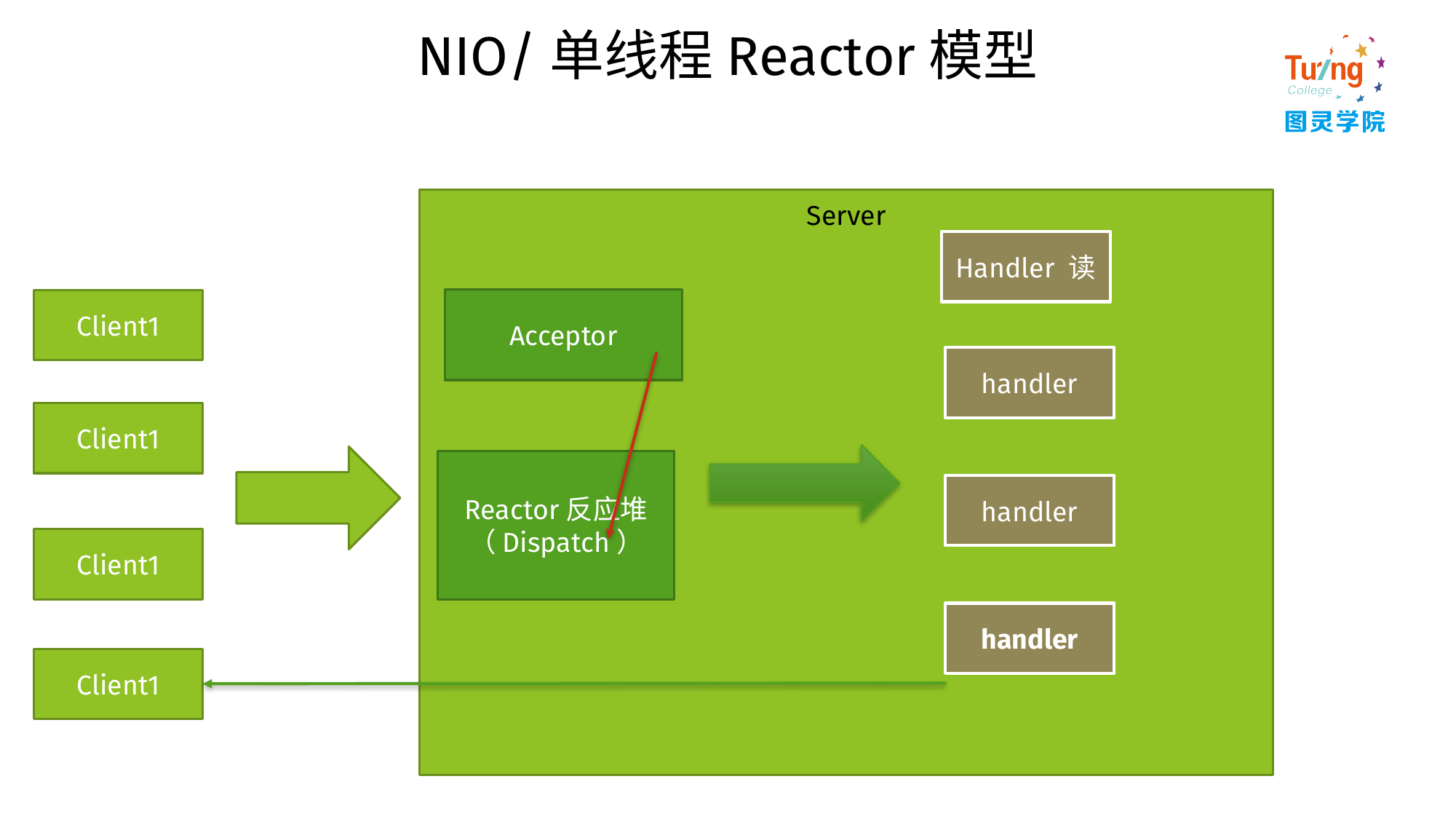

# NIO/单线程Reactor模型

Server
Handler 读
Acceptor
Client1
handler
Client1

Reactor反应堆
（Dispatch）
handler
Client1
handler
Client1